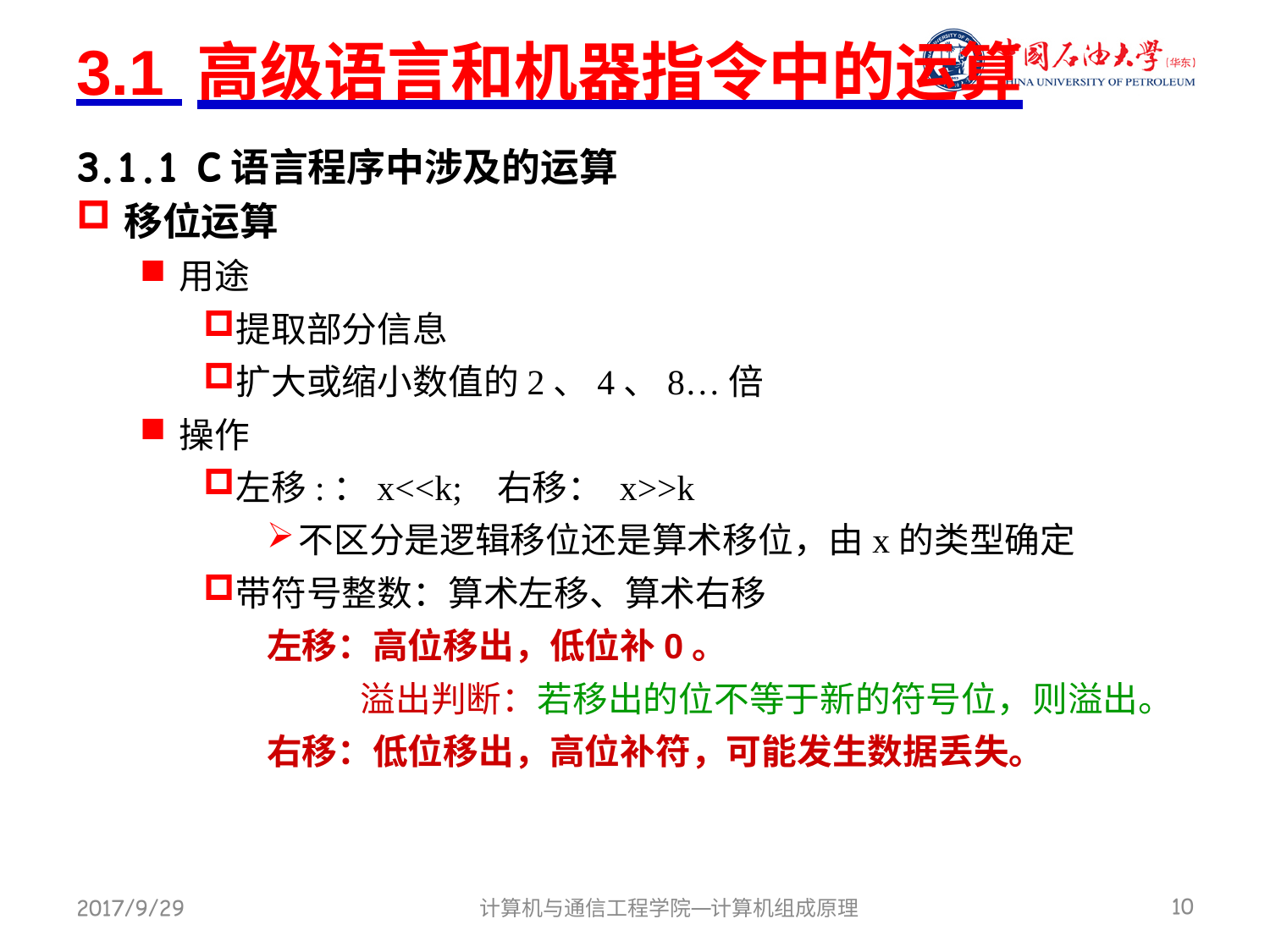

# 3.1 高级语言和机器指令中的运算
3.1.1 C语言程序中涉及的运算
移位运算
用途
提取部分信息
扩大或缩小数值的2、4、8…倍
操作
左移:：x<<k;   右移： x>>k
不区分是逻辑移位还是算术移位，由x的类型确定
带符号整数：算术左移、算术右移
左移：高位移出，低位补0。
                   溢出判断：若移出的位不等于新的符号位，则溢出。
右移：低位移出，高位补符，可能发生数据丢失。

2017/9/29
计算机与通信工程学院—计算机组成原理
10